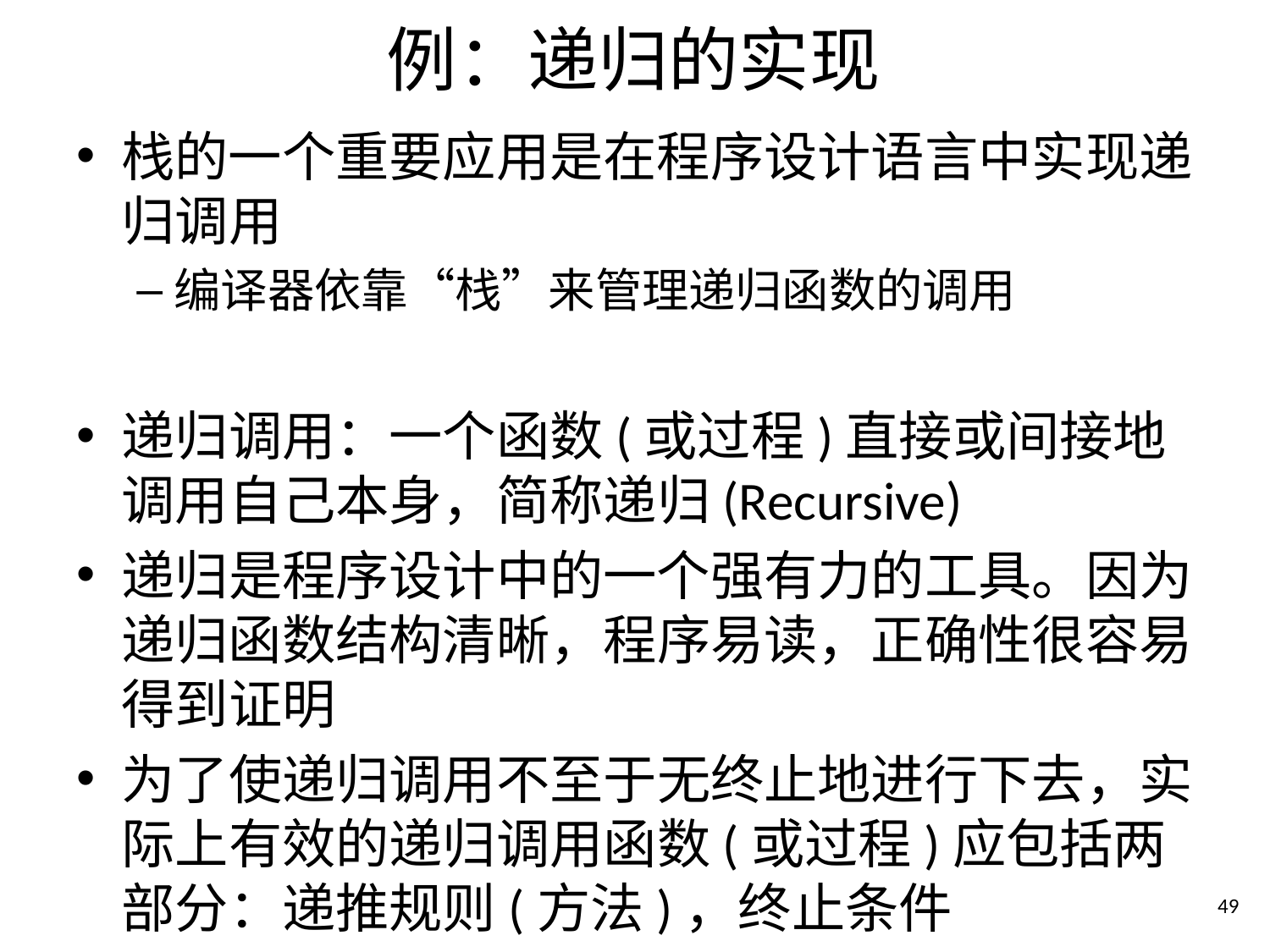

# 例：递归的实现
栈的一个重要应用是在程序设计语言中实现递归调用
编译器依靠“栈”来管理递归函数的调用

递归调用：一个函数(或过程)直接或间接地调用自己本身，简称递归(Recursive)
递归是程序设计中的一个强有力的工具。因为递归函数结构清晰，程序易读，正确性很容易得到证明
为了使递归调用不至于无终止地进行下去，实际上有效的递归调用函数(或过程)应包括两部分：递推规则(方法)，终止条件

49